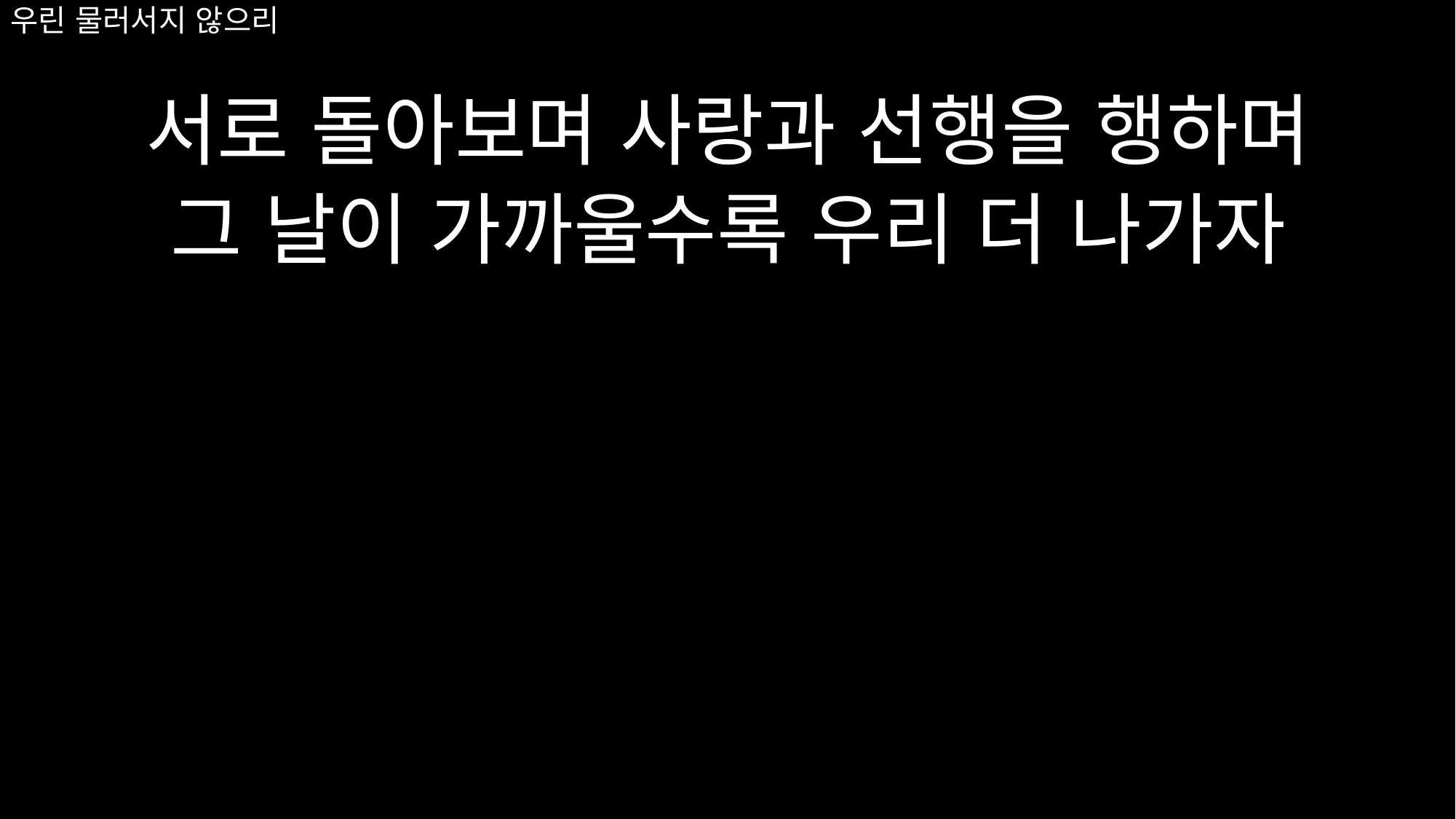

서로 돌아보며 사랑과 선행을 행하며
그 날이 가까울수록 우리 더 나가자

# 우린 물러서지 않으리